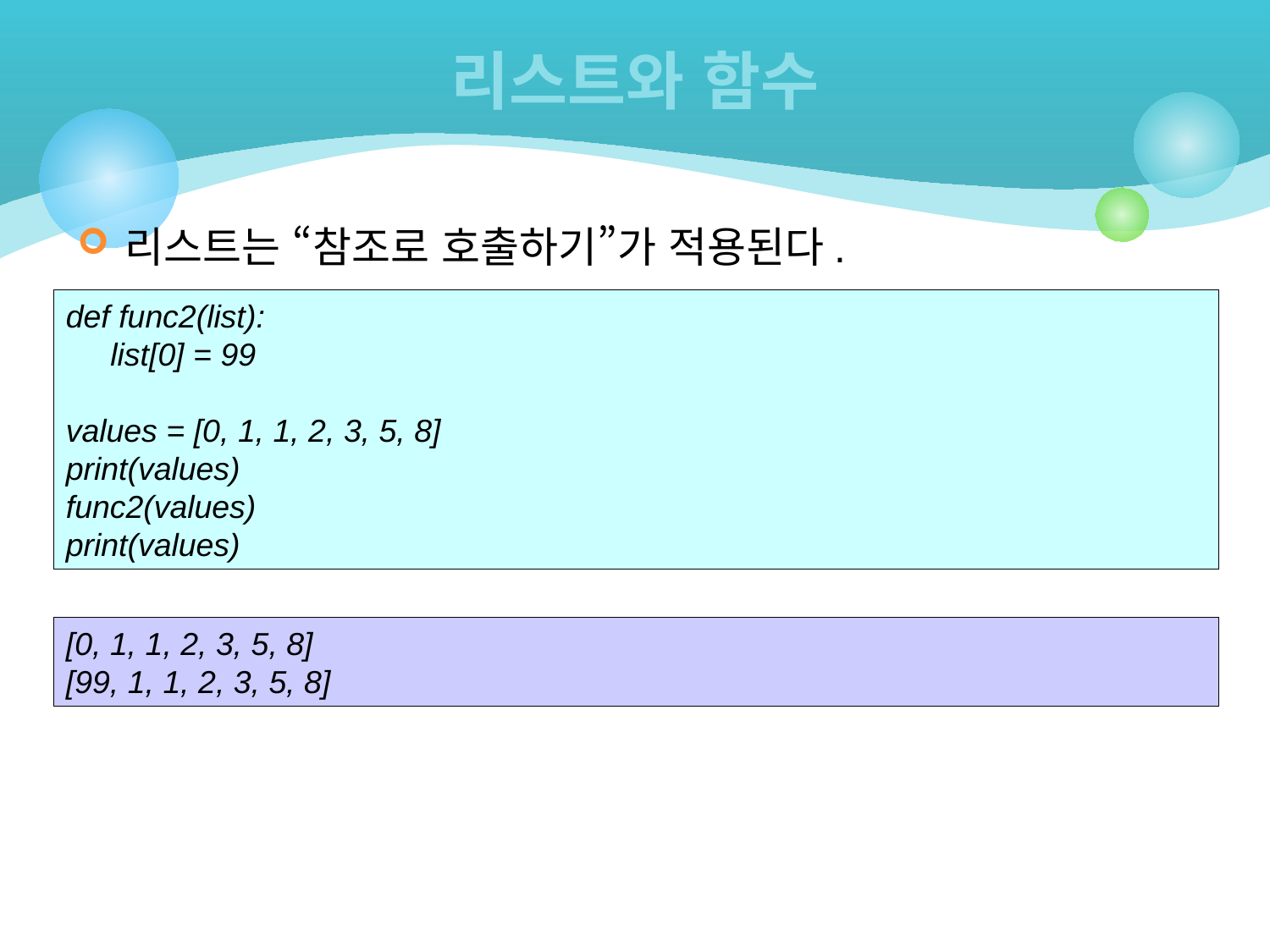

# 리스트와 함수
리스트는 “참조로 호출하기”가 적용된다.
def func2(list):
     list[0] = 99

values = [0, 1, 1, 2, 3, 5, 8]
print(values)
func2(values)
print(values)
[0, 1, 1, 2, 3, 5, 8]
[99, 1, 1, 2, 3, 5, 8]